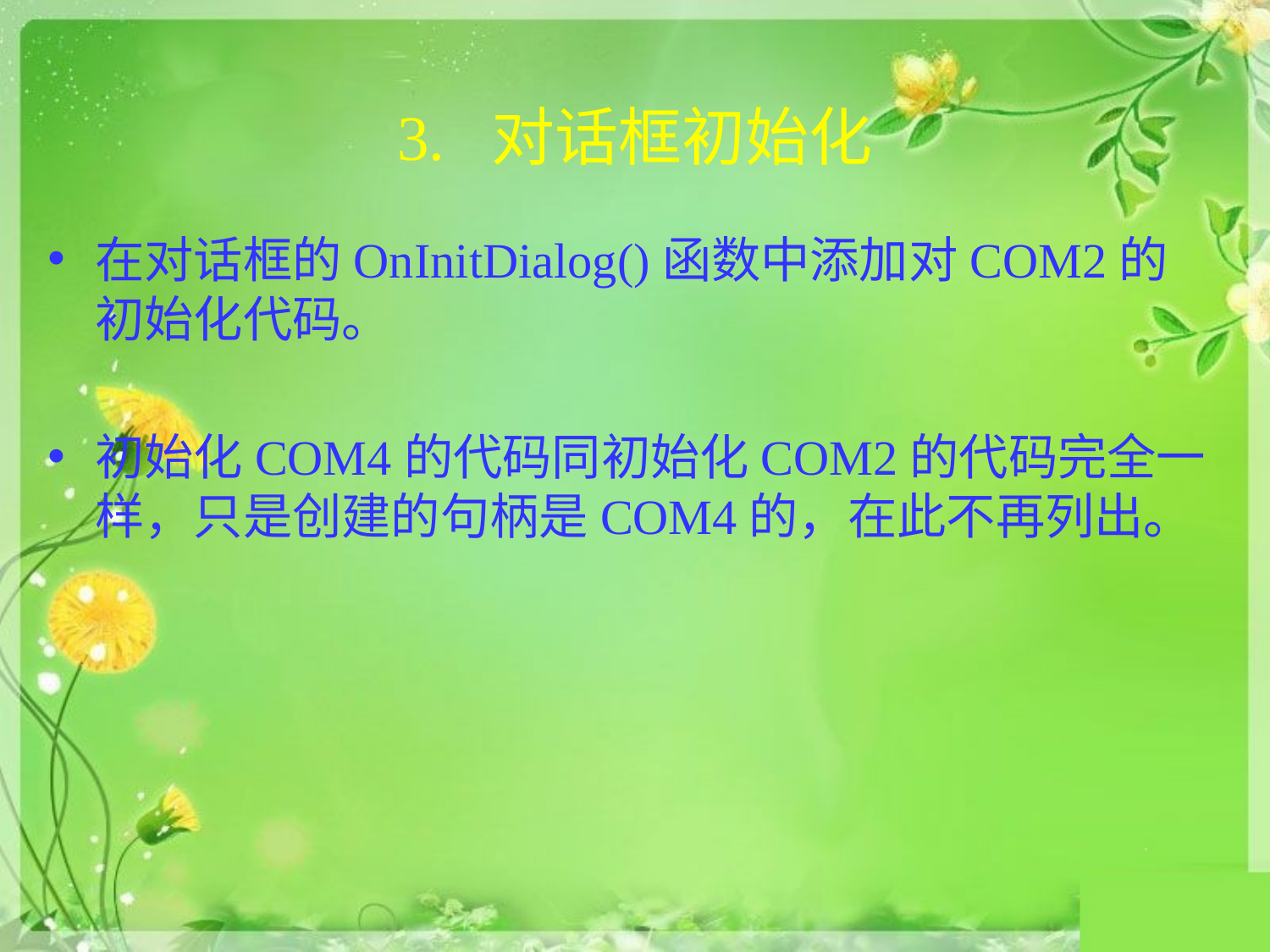

# 3.  对话框初始化
在对话框的OnInitDialog()函数中添加对COM2的初始化代码。

初始化COM4的代码同初始化COM2的代码完全一样，只是创建的句柄是COM4的，在此不再列出。